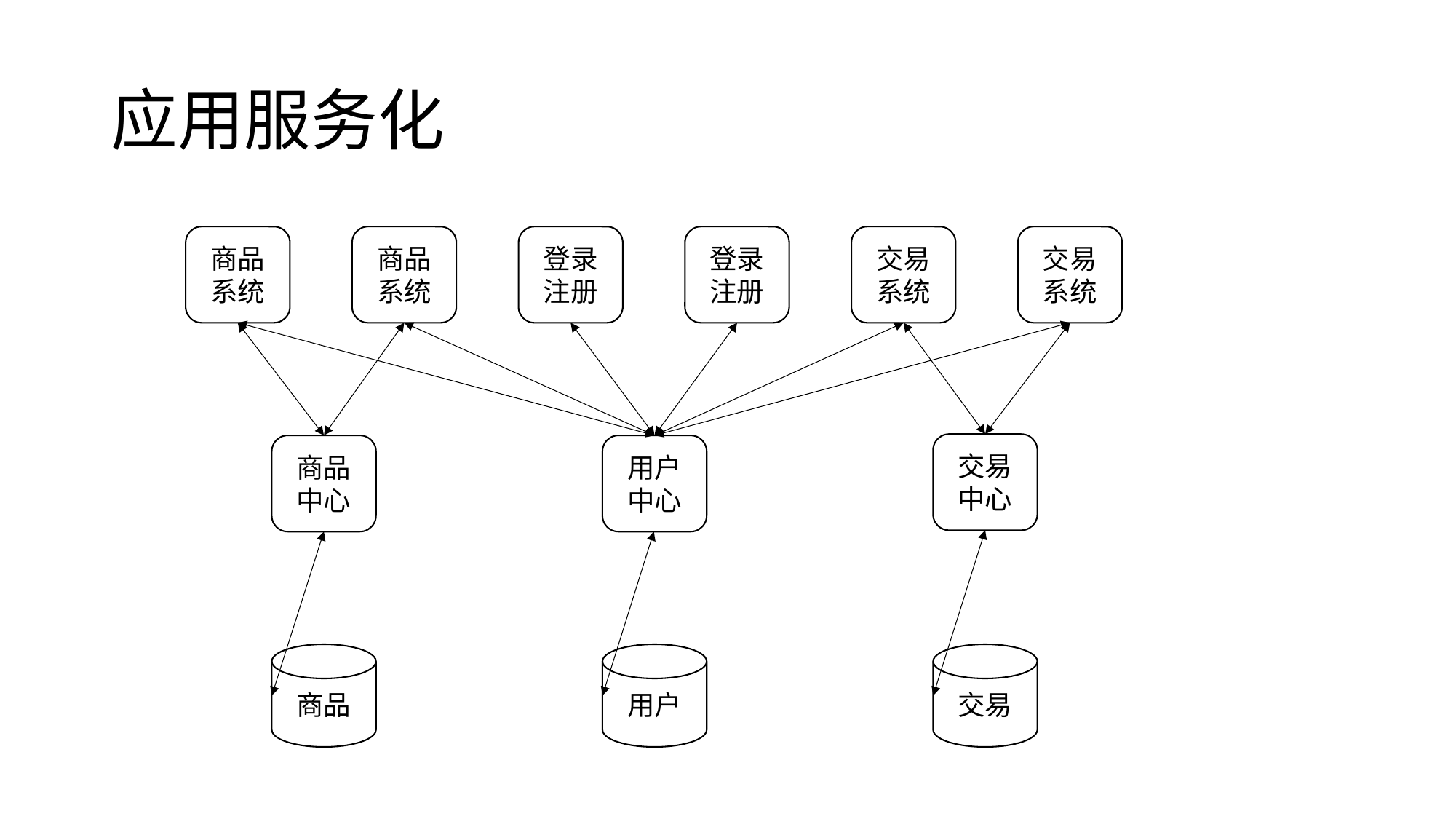

# 应用服务化
商品系统
商品系统
登录注册
登录注册
交易系统
交易系统
交易中心
商品中心
用户中心
商品
用户
交易